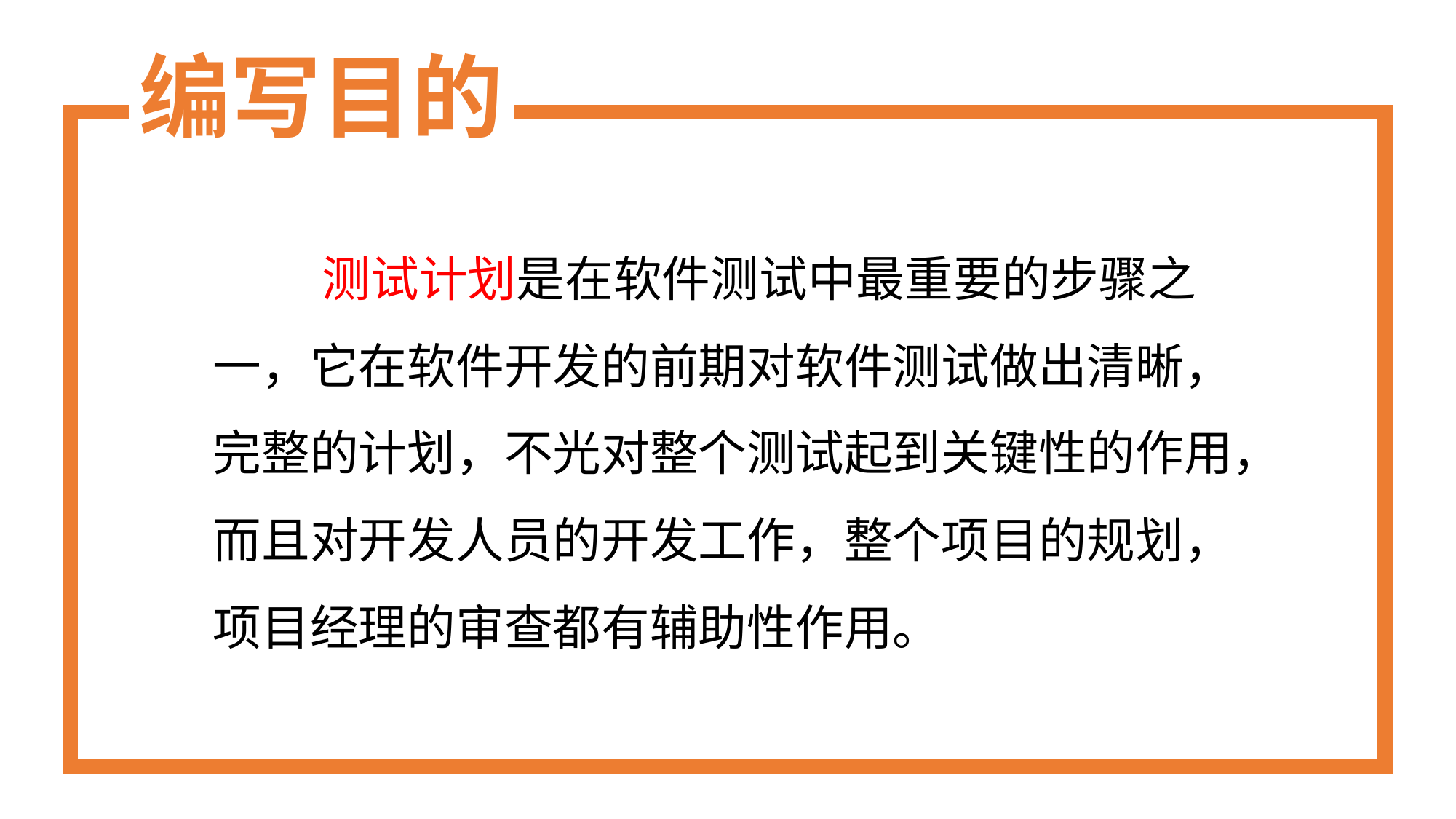

编写目的

	测试计划是在软件测试中最重要的步骤之一，它在软件开发的前期对软件测试做出清晰，完整的计划，不光对整个测试起到关键性的作用，而且对开发人员的开发工作，整个项目的规划，项目经理的审查都有辅助性作用。